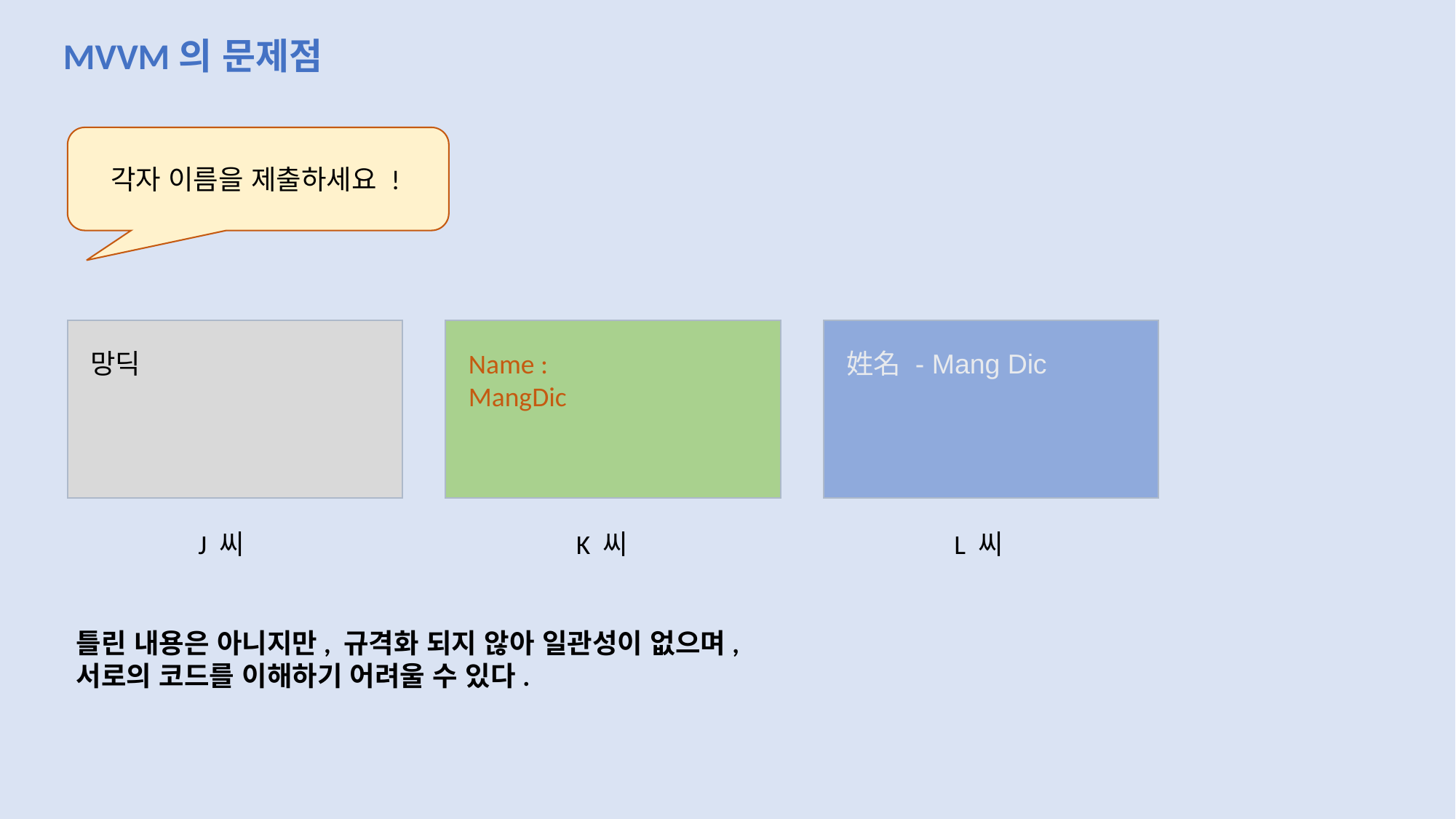

MVVM의 문제점

각자 이름을 제출하세요 !

망딕
Name : MangDic
姓名 - Mang Dic
J 씨
K 씨
L 씨
틀린 내용은 아니지만, 규격화 되지 않아 일관성이 없으며,
서로의 코드를 이해하기 어려울 수 있다.